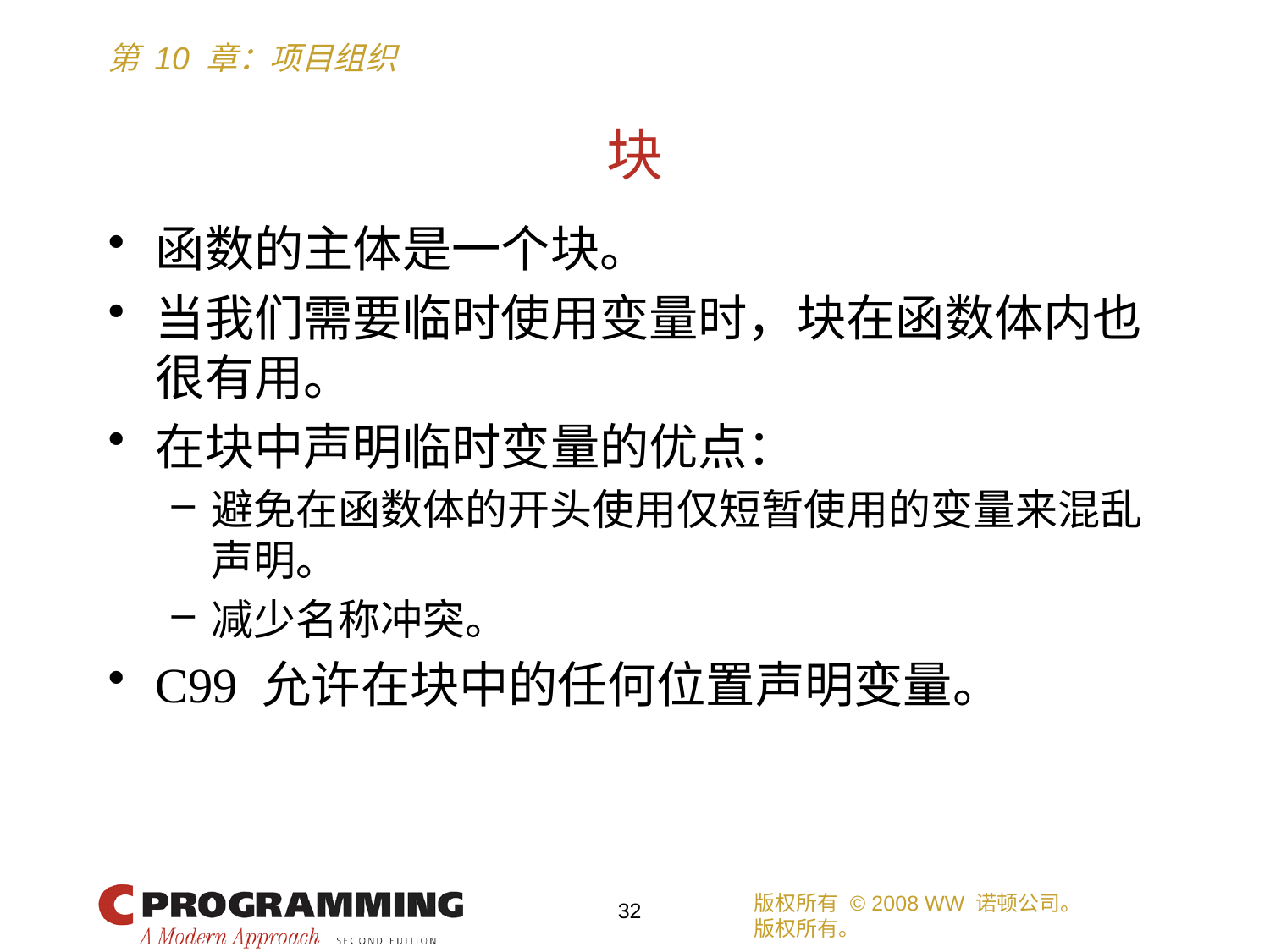

# 块
函数的主体是一个块。
当我们需要临时使用变量时，块在函数体内也很有用。
在块中声明临时变量的优点：
避免在函数体的开头使用仅短暂使用的变量来混乱声明。
减少名称冲突。
C99 允许在块中的任何位置声明变量。

版权所有 © 2008 WW 诺顿公司。
版权所有。
32